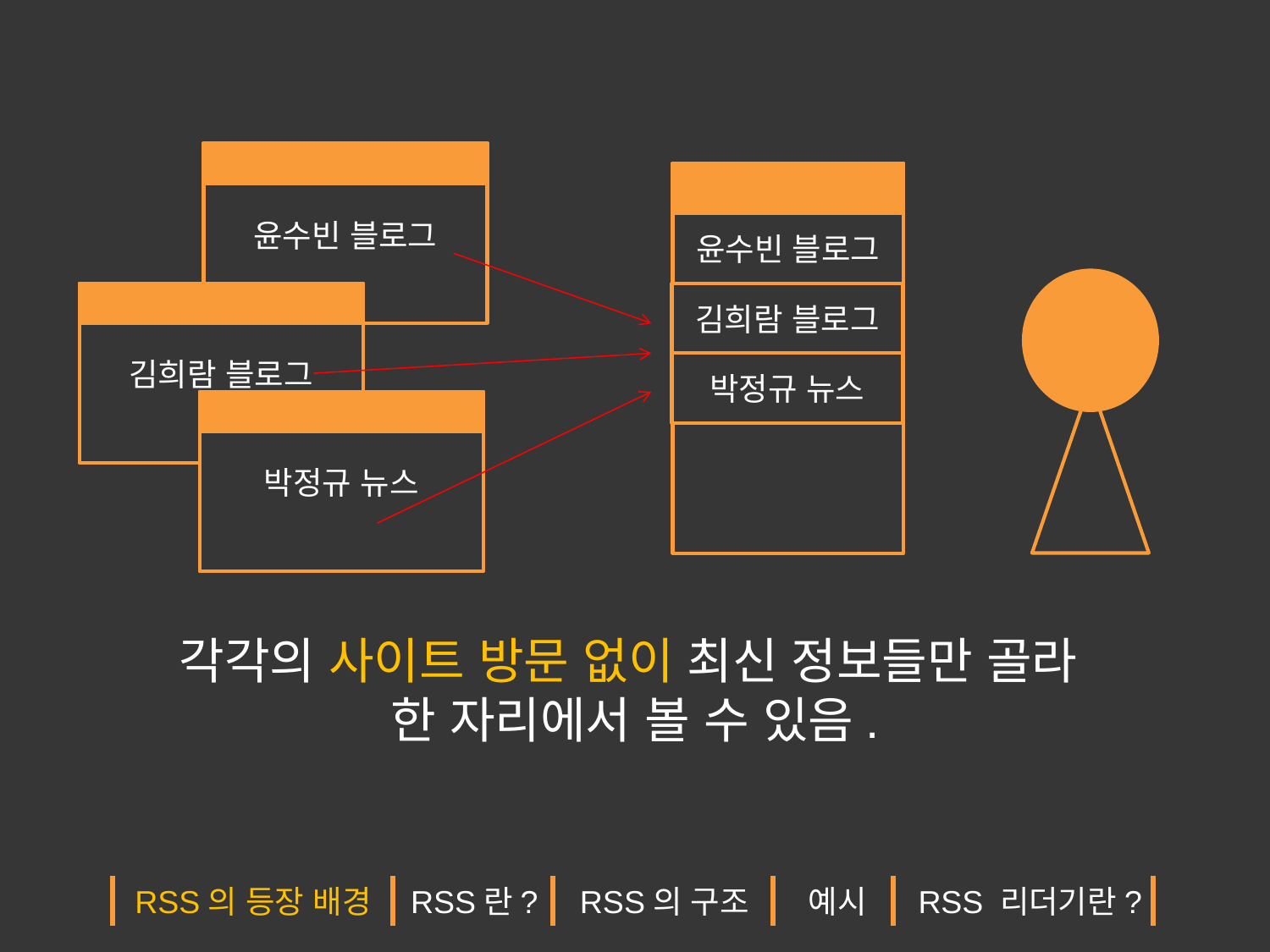

김희람 블로그

박정규 뉴스

윤수빈 블로그
윤수빈 블로그
김희람 블로그
박정규 뉴스
각각의 사이트 방문 없이 최신 정보들만 골라
한 자리에서 볼 수 있음.
RSS의 등장 배경
RSS란?
RSS의 구조
예시
RSS 리더기란?